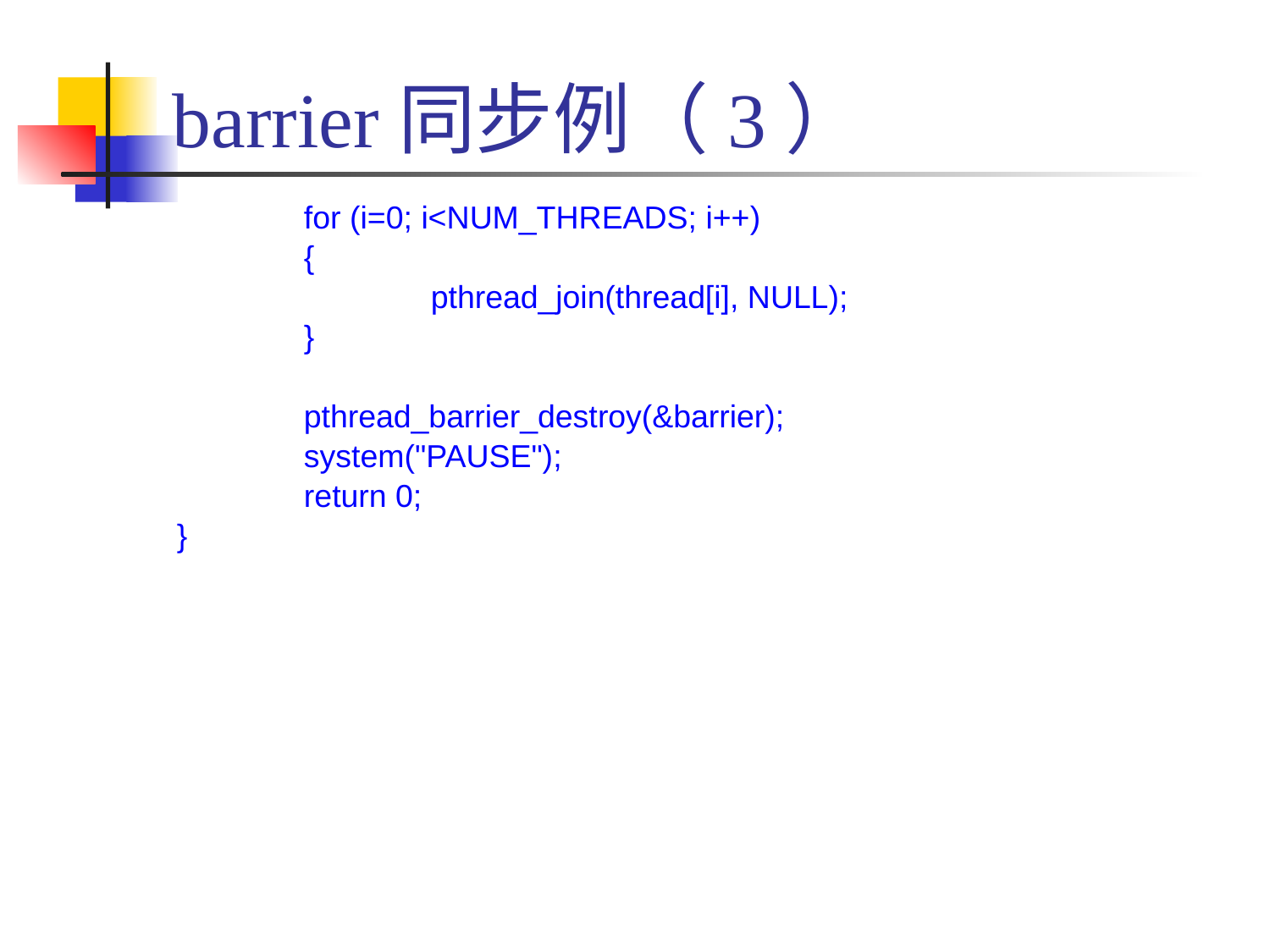

# barrier同步例（3）
	for (i=0; i<NUM_THREADS; i++)
	{
		pthread_join(thread[i], NULL);
	}

	pthread_barrier_destroy(&barrier);
  	system("PAUSE");
  	return 0;
}